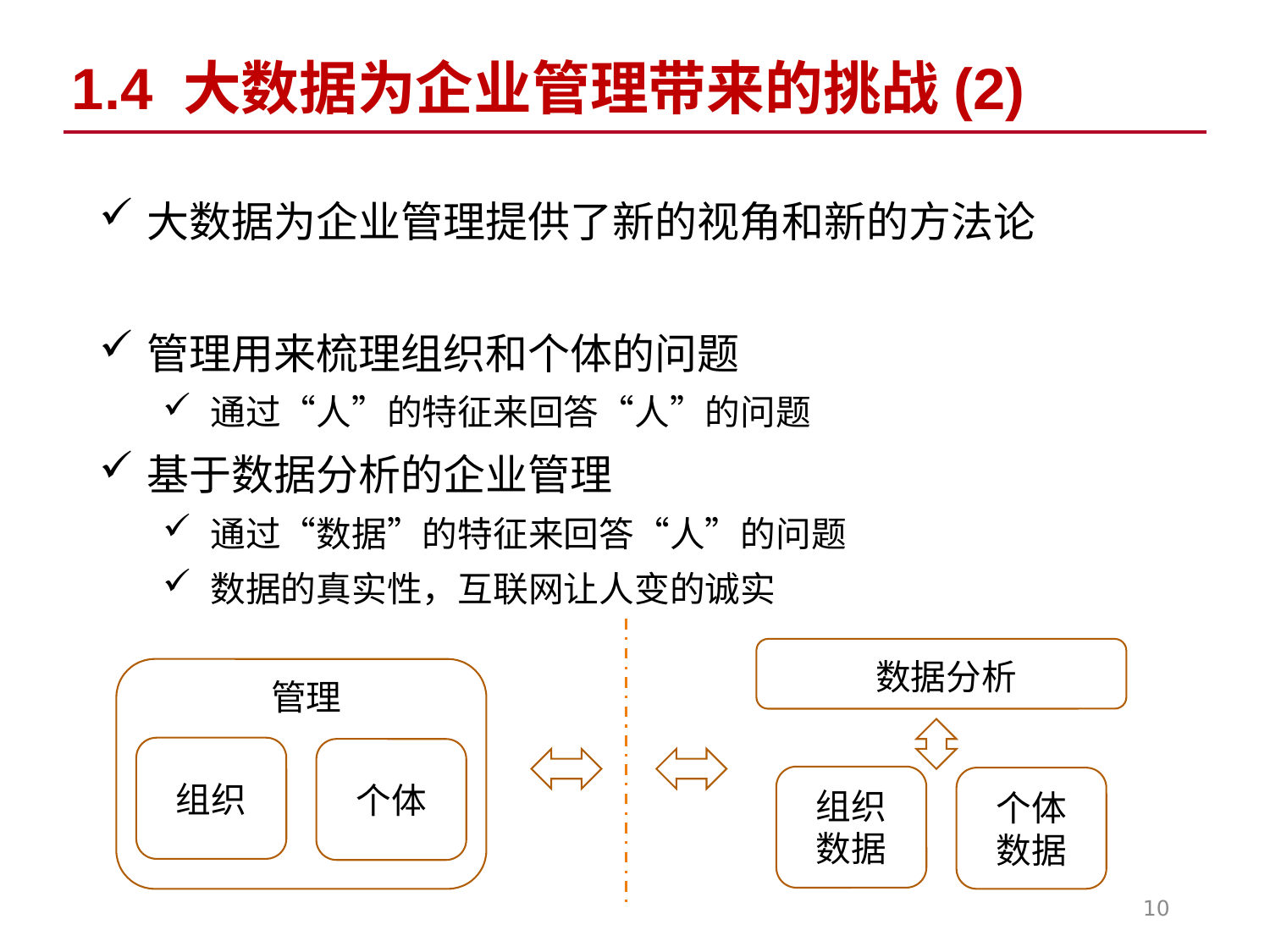

1.4 大数据为企业管理带来的挑战(2)
大数据为企业管理提供了新的视角和新的方法论

管理用来梳理组织和个体的问题
通过“人”的特征来回答“人”的问题
基于数据分析的企业管理
通过“数据”的特征来回答“人”的问题
数据的真实性，互联网让人变的诚实

数据分析

管理

组织
个体
组织
数据
个体
数据
10